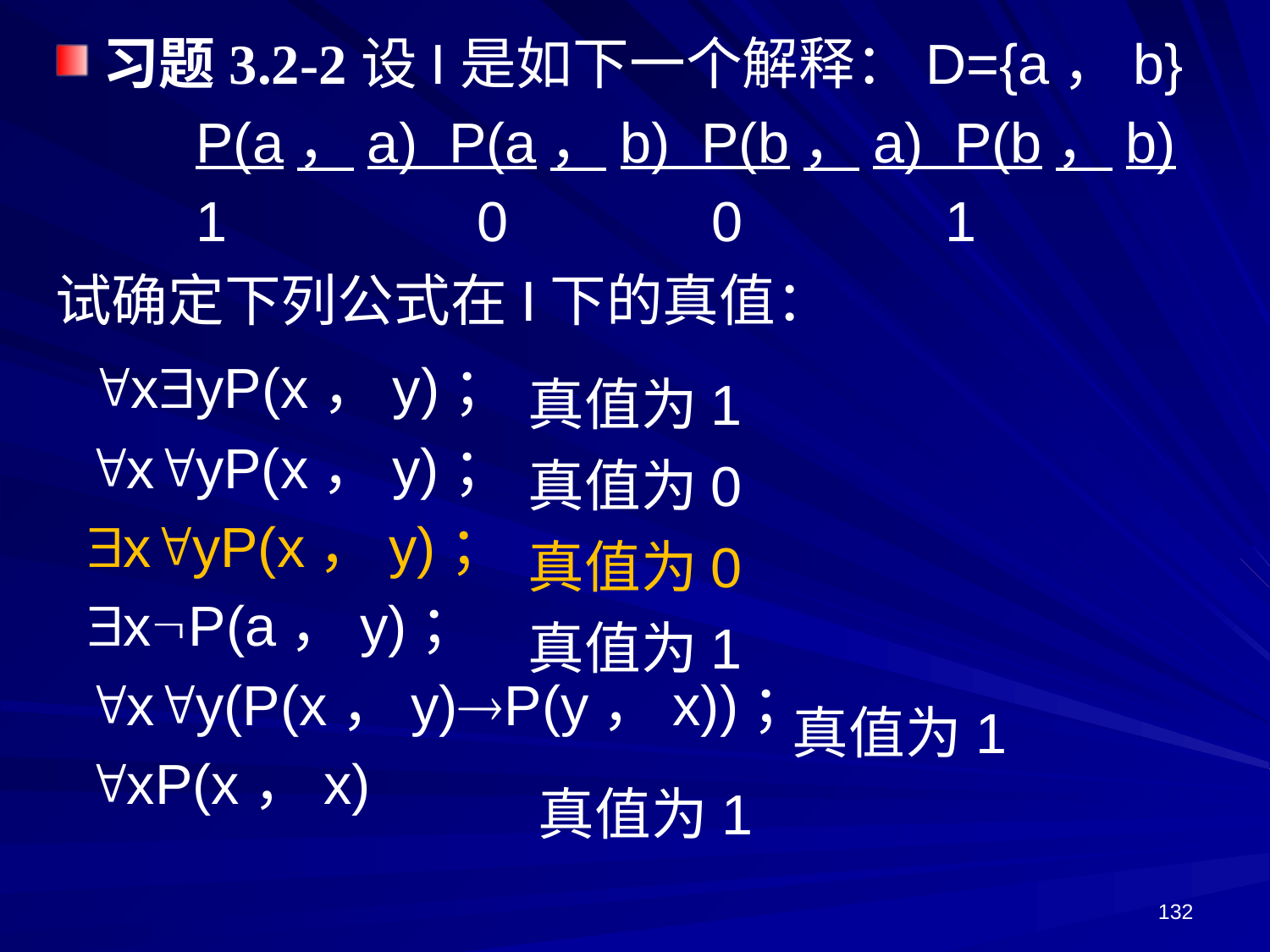

习题3.2-2设I是如下一个解释：D={a，b}
         P(a，a)  P(a，b)  P(b，a)  P(b，b)
         1                0             0             1
试确定下列公式在I下的真值：
  ∀x∃yP(x，y)；
  ∀x∀yP(x，y)；
  ∃x∀yP(x，y)；
  ∃x¬P(a，y)；
  ∀x∀y(P(x，y)→P(y，x))；
  ∀xP(x，x)

真值为1
真值为0
真值为0
真值为1
真值为1
真值为1
132